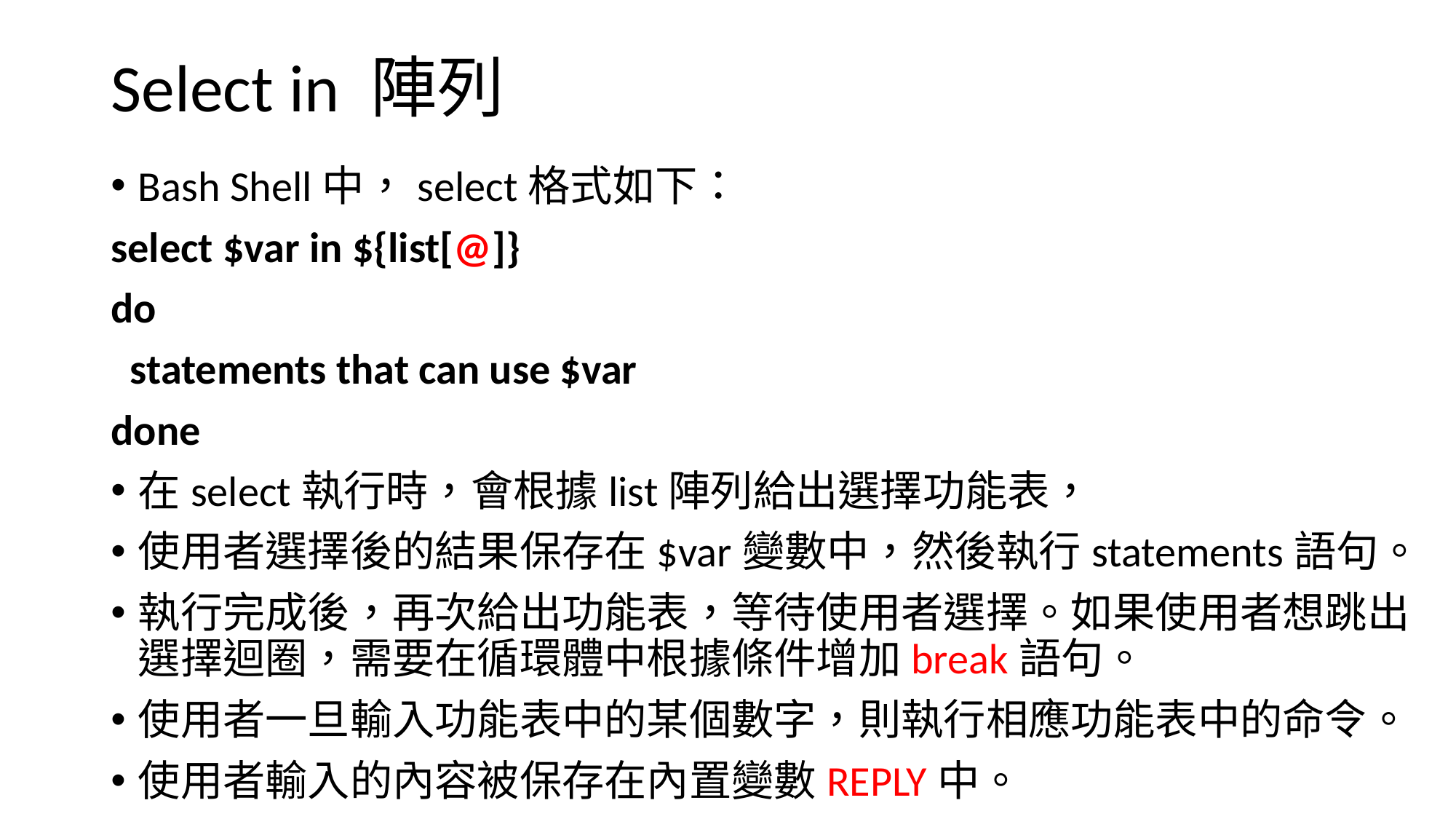

# Select in 陣列
Bash Shell中，select格式如下：
select $var in ${list[@]}
do
  statements that can use $var
done
在select執行時，會根據list陣列給出選擇功能表，
使用者選擇後的結果保存在$var變數中，然後執行statements語句。
執行完成後，再次給出功能表，等待使用者選擇。如果使用者想跳出選擇迴圈，需要在循環體中根據條件增加break語句。
使用者一旦輸入功能表中的某個數字，則執行相應功能表中的命令。
使用者輸入的內容被保存在內置變數REPLY中。